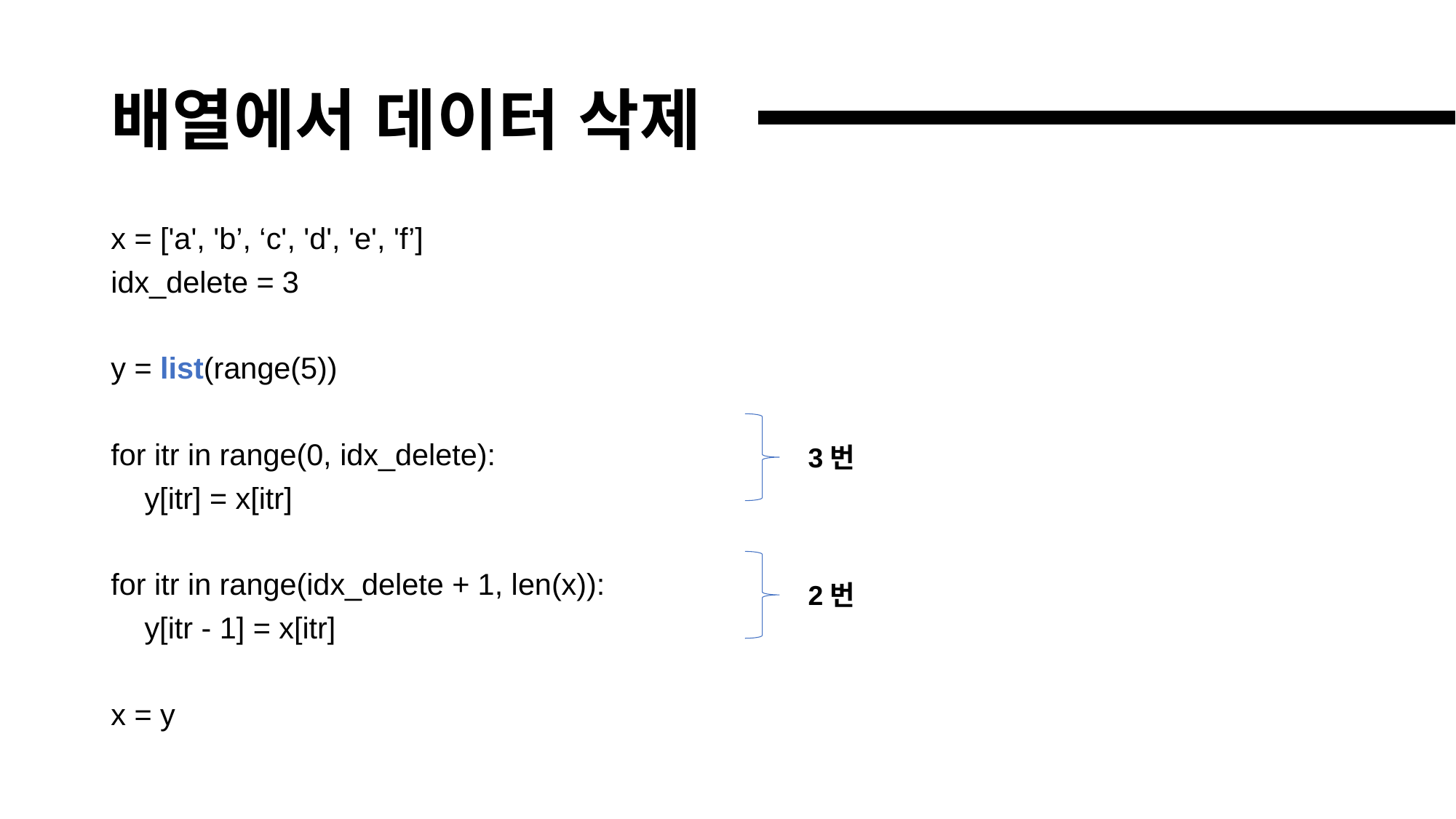

# 배열에서 데이터 삭제

x = ['a', 'b’, ‘c', 'd', 'e', 'f’]
idx_delete = 3

y = list(range(5))

for itr in range(0, idx_delete):
    y[itr] = x[itr]

for itr in range(idx_delete + 1, len(x)):
    y[itr - 1] = x[itr]

x = y

3번

2번